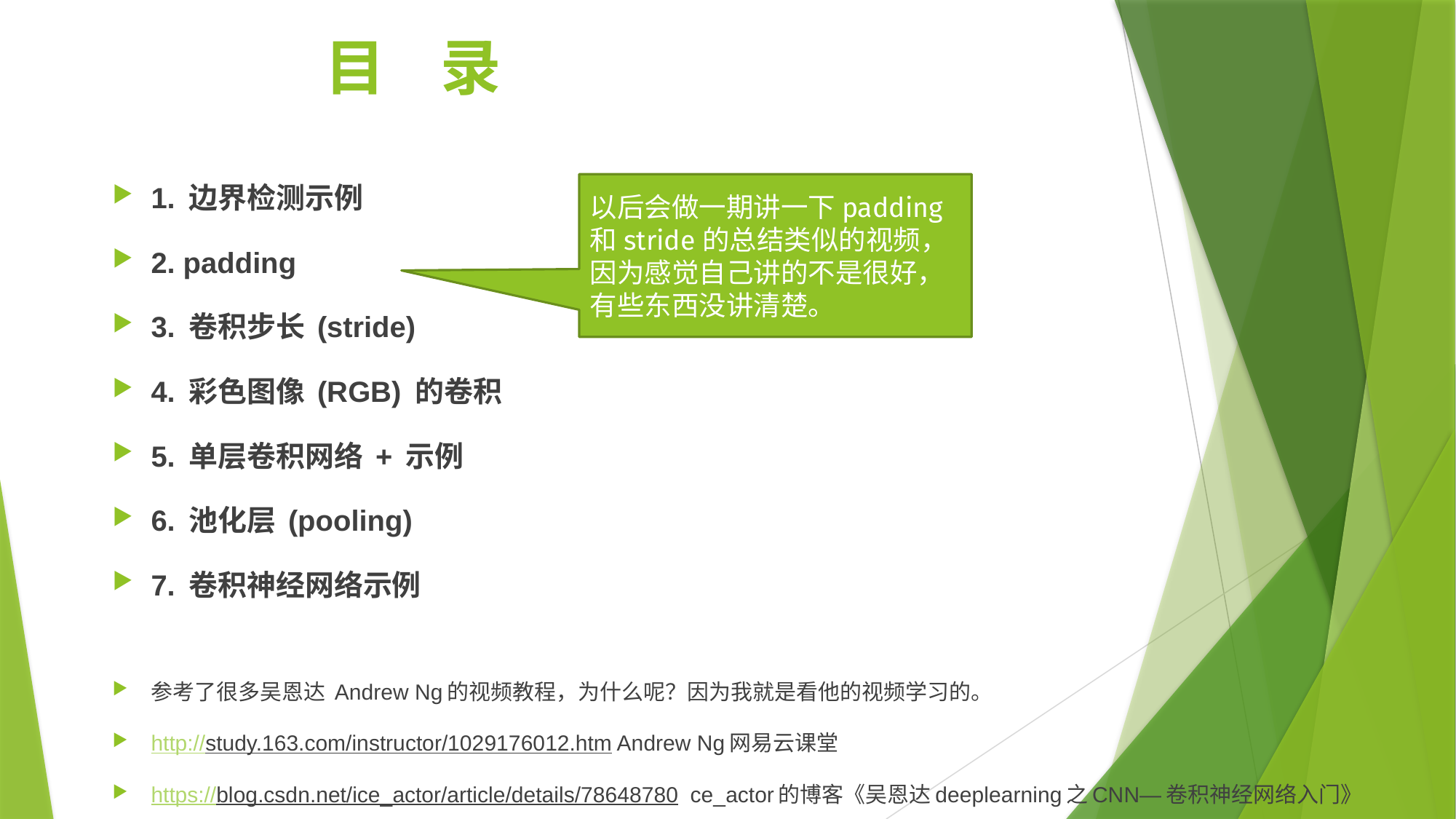

# 目    录
1. 边界检测示例
2. padding
3. 卷积步长 (stride)
4. 彩色图像 (RGB) 的卷积
5. 单层卷积网络 + 示例
6. 池化层 (pooling)
7. 卷积神经网络示例

参考了很多吴恩达 Andrew Ng的视频教程，为什么呢？因为我就是看他的视频学习的。
http://study.163.com/instructor/1029176012.htm Andrew Ng网易云课堂
https://blog.csdn.net/ice_actor/article/details/78648780  ce_actor的博客《吴恩达deeplearning之CNN—卷积神经网络入门》
以后会做一期讲一下padding和stride的总结类似的视频，因为感觉自己讲的不是很好，有些东西没讲清楚。